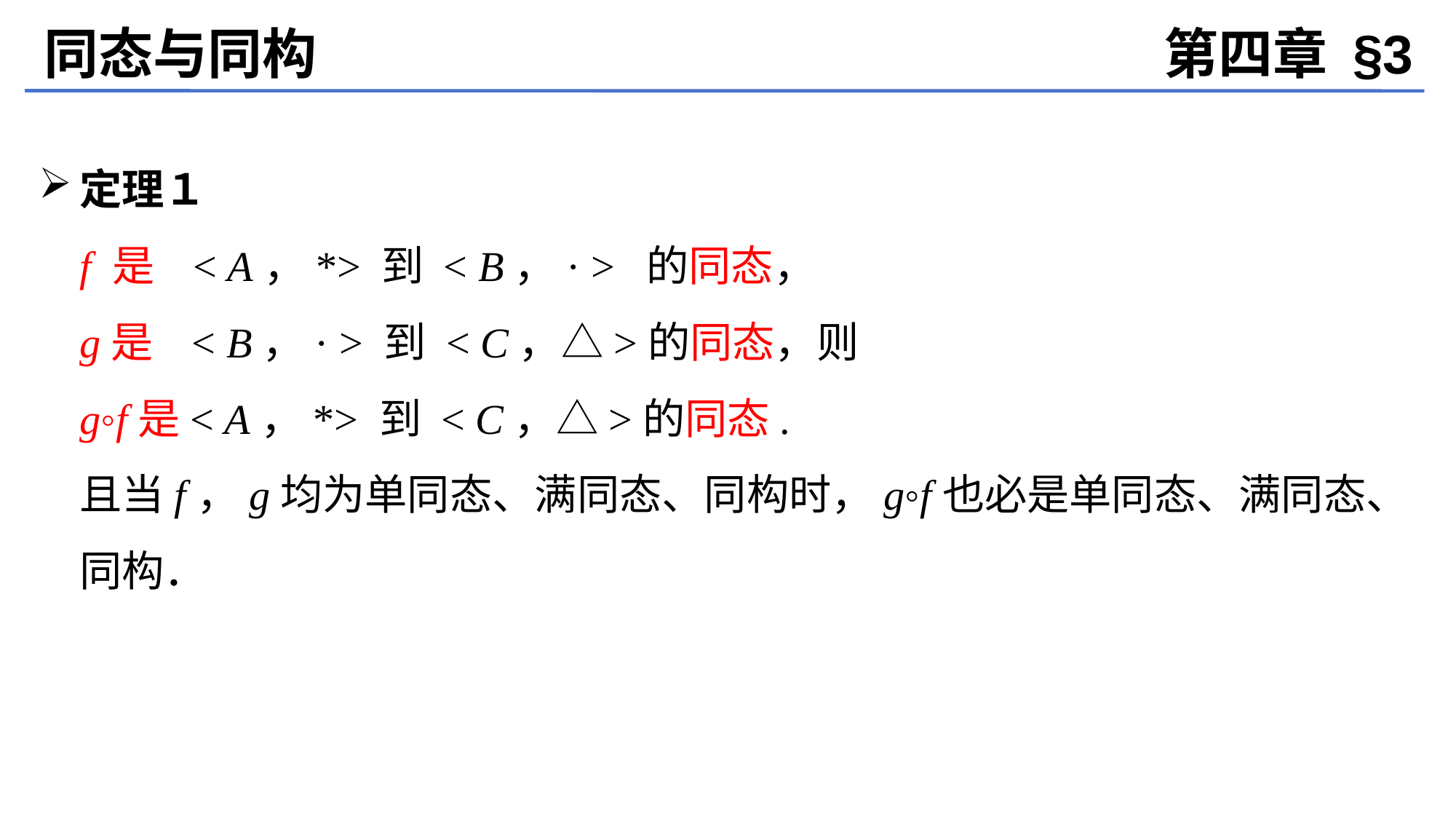

同态与同构
第四章 §3
定理１
	f 是   < A，*> 到 < B，· >  的同态，
	g是   < B，· > 到 < C，△>的同态，则
	g◦f是< A，*> 到 < C，△>的同态.
	且当f，g均为单同态、满同态、同构时，g◦f也必是单同态、满同态、同构．